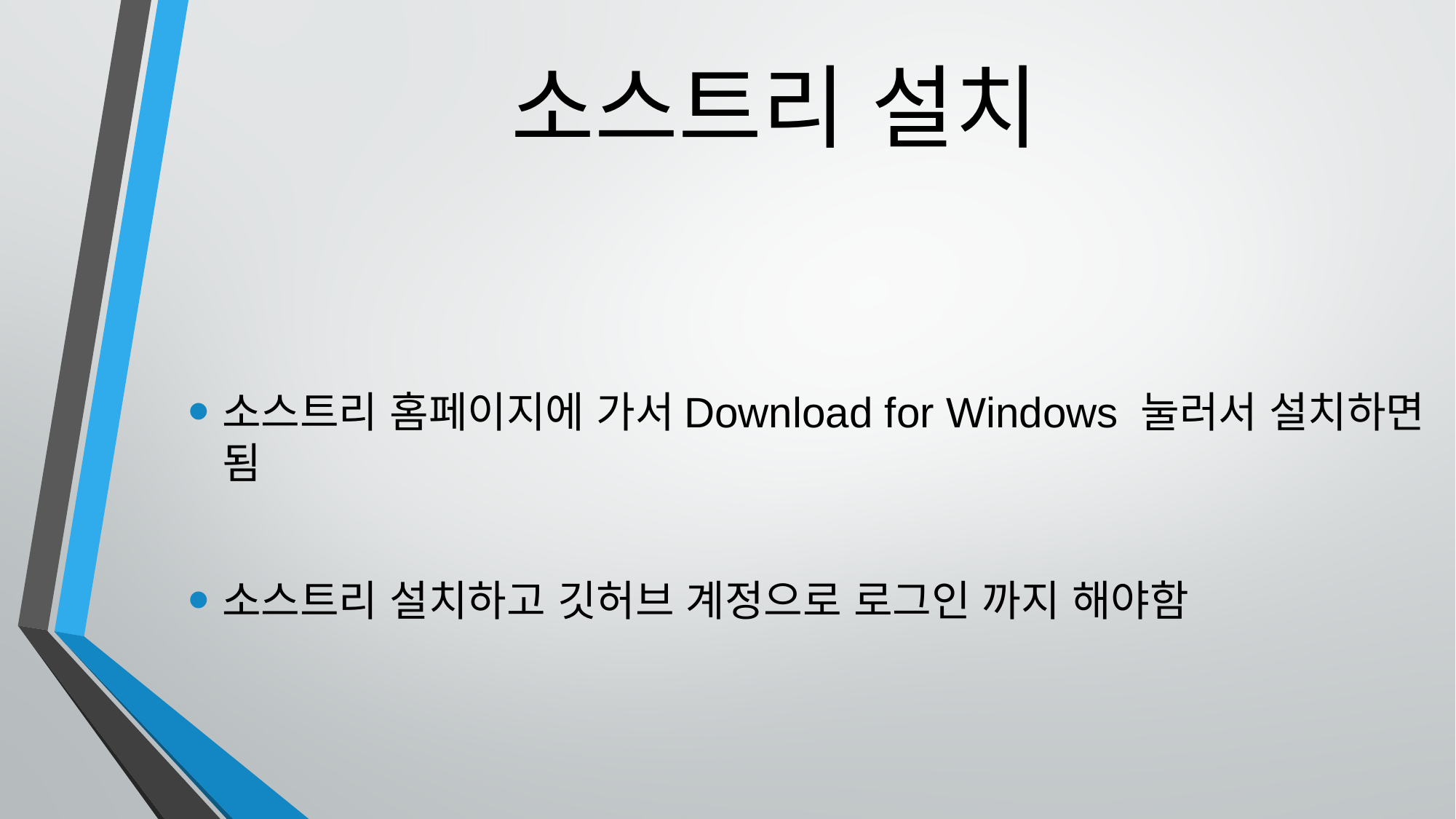

# 소스트리 설치
소스트리 홈페이지에 가서Download for Windows 눌러서 설치하면 됨

소스트리 설치하고 깃허브 계정으로 로그인 까지 해야함